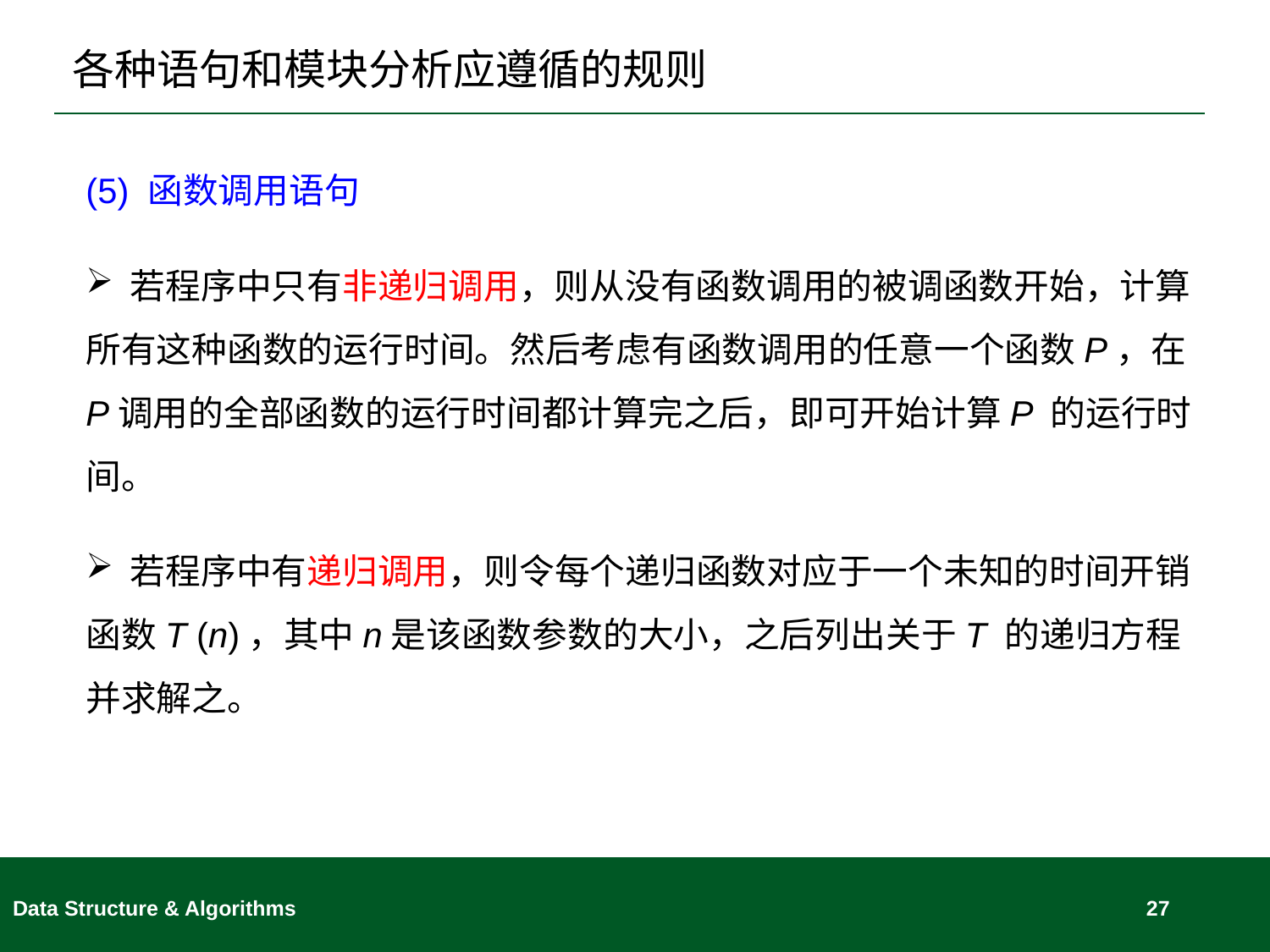

# 各种语句和模块分析应遵循的规则
(5) 函数调用语句
 若程序中只有非递归调用，则从没有函数调用的被调函数开始，计算所有这种函数的运行时间。然后考虑有函数调用的任意一个函数P，在P调用的全部函数的运行时间都计算完之后，即可开始计算P 的运行时间。
 若程序中有递归调用，则令每个递归函数对应于一个未知的时间开销函数T (n)，其中n是该函数参数的大小，之后列出关于T 的递归方程并求解之。
Data Structure & Algorithms
27